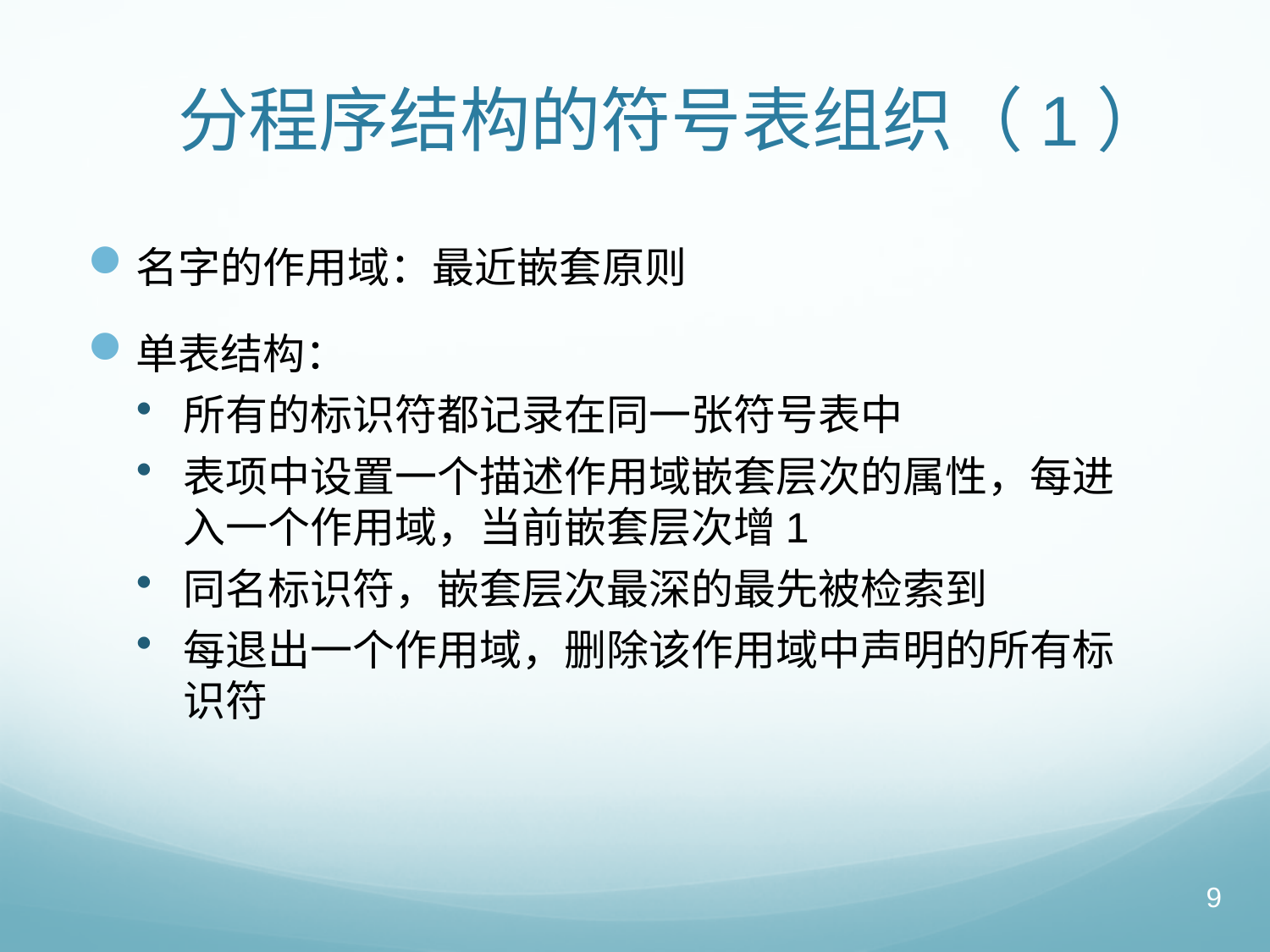

# 分程序结构的符号表组织（1）
名字的作用域：最近嵌套原则
单表结构：
所有的标识符都记录在同一张符号表中
表项中设置一个描述作用域嵌套层次的属性，每进入一个作用域，当前嵌套层次增1
同名标识符，嵌套层次最深的最先被检索到
每退出一个作用域，删除该作用域中声明的所有标识符
9